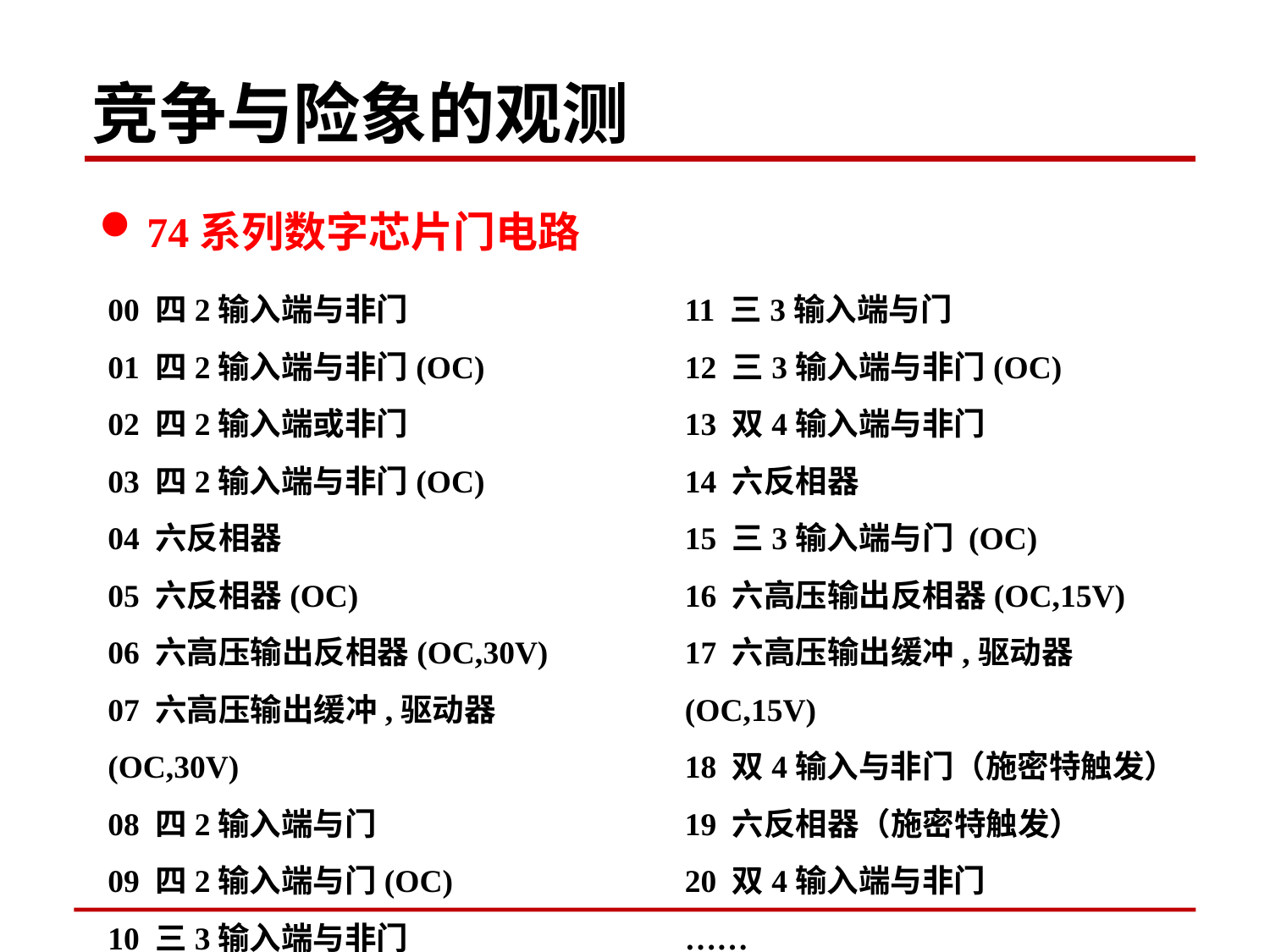

竞争与险象的观测
74系列数字芯片门电路
00 四2输入端与非门
01 四2输入端与非门(OC)
02 四2输入端或非门
03 四2输入端与非门(OC)
04 六反相器
05 六反相器(OC)
06 六高压输出反相器(OC,30V)
07 六高压输出缓冲,驱动器(OC,30V)
08 四2输入端与门
09 四2输入端与门(OC)
10 三3输入端与非门
11 三3输入端与门
12 三3输入端与非门(OC)
13 双4输入端与非门
14 六反相器
15 三3输入端与门 (OC)
16 六高压输出反相器(OC,15V)
17 六高压输出缓冲,驱动器(OC,15V)
18 双4输入与非门（施密特触发）
19 六反相器（施密特触发）
20 双4输入端与非门
……